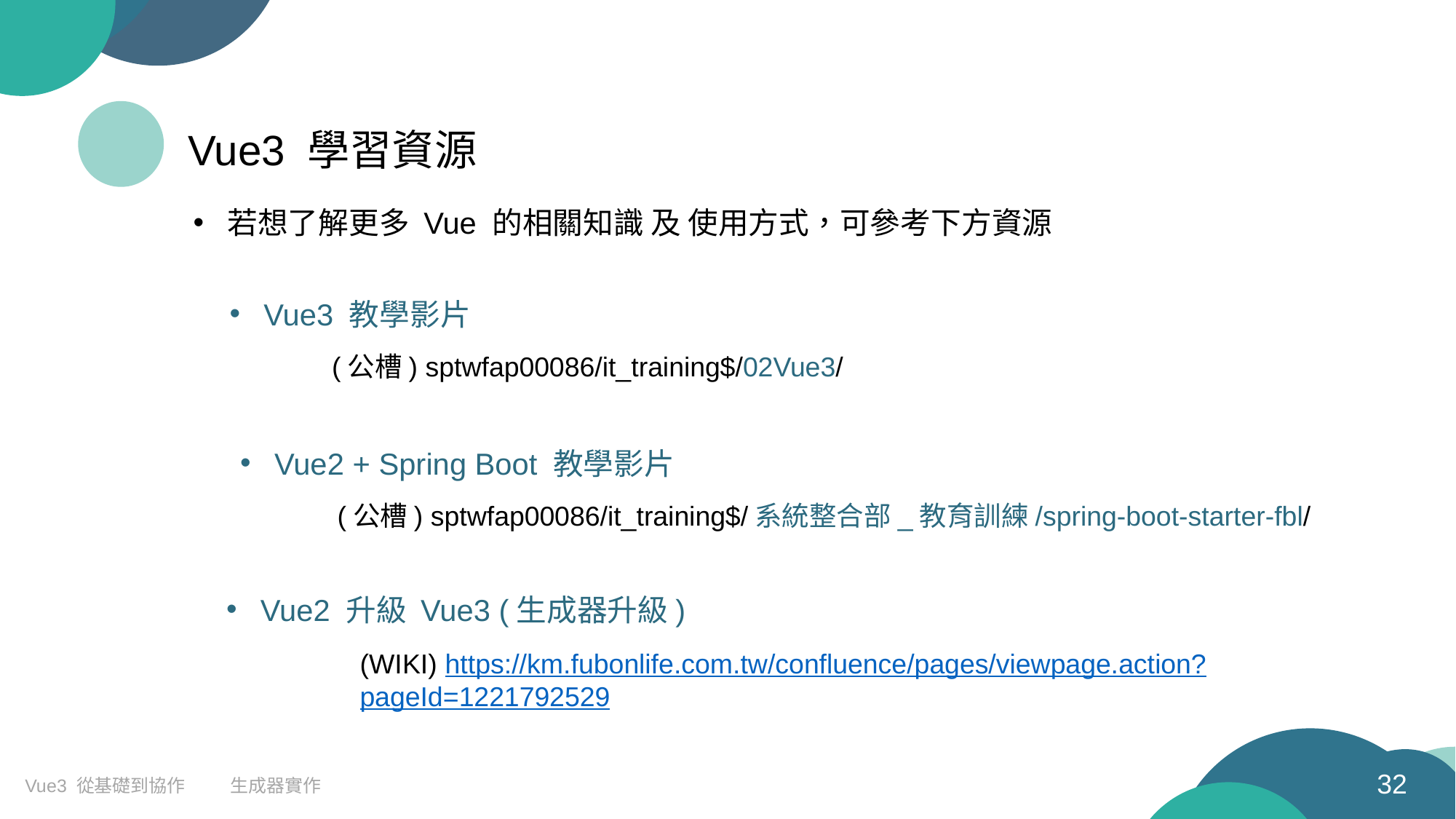

Vue3 學習資源
若想了解更多 Vue 的相關知識 及 使用方式，可參考下方資源
Vue3 教學影片
(公槽) sptwfap00086/it_training$/02Vue3/
Vue2 + Spring Boot 教學影片
(公槽) sptwfap00086/it_training$/系統整合部_教育訓練/spring-boot-starter-fbl/
Vue2 升級 Vue3 (生成器升級)
(WIKI) https://km.fubonlife.com.tw/confluence/pages/viewpage.action?
pageId=1221792529

32
Vue3 從基礎到協作
生成器實作